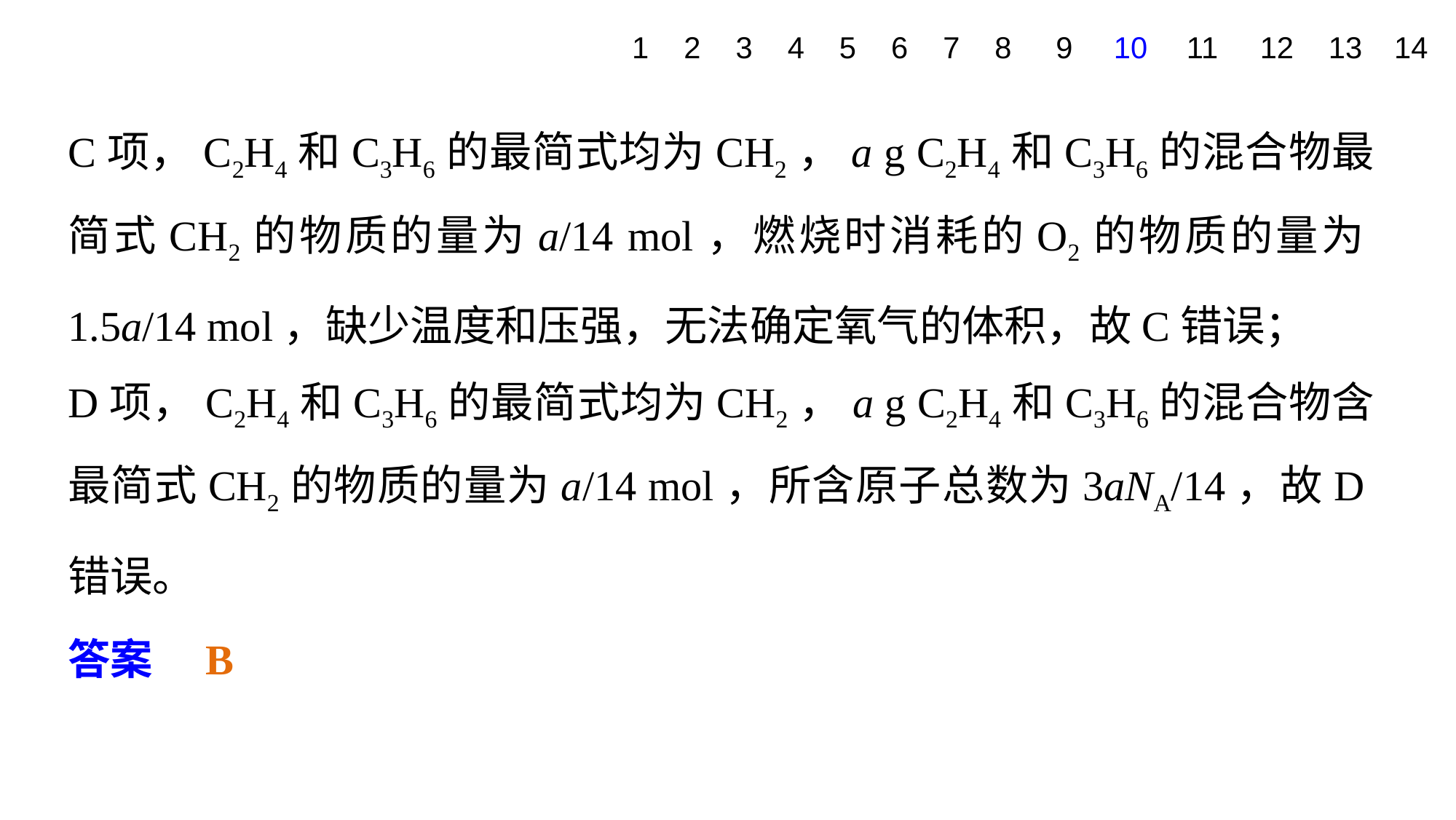

1
2
3
4
5
6
7
8
9
10
11
12
13
14
C项，C2H4和C3H6的最简式均为CH2，a g C2H4和C3H6的混合物最简式CH2的物质的量为a/14 mol，燃烧时消耗的O2的物质的量为1.5a/14 mol，缺少温度和压强，无法确定氧气的体积，故C错误；
D项，C2H4和C3H6的最简式均为CH2，a g C2H4和C3H6的混合物含最简式CH2的物质的量为a/14 mol，所含原子总数为3aNA/14，故D错误。
答案　B